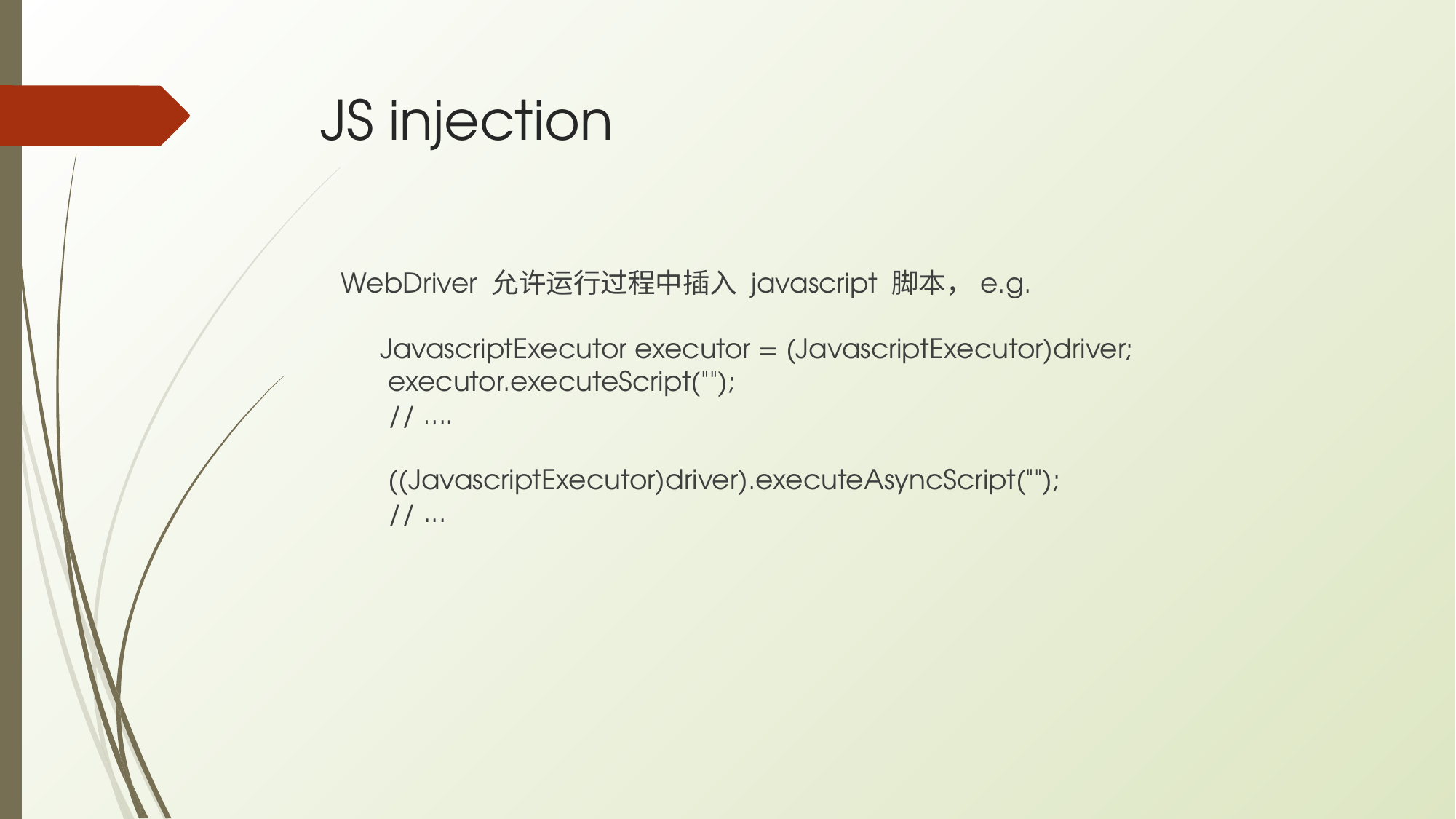

# JS injection
 WebDriver 允许运行过程中插入 javascript 脚本，e.g.

JavascriptExecutor executor = (JavascriptExecutor)driver;
executor.executeScript("");
// ….

((JavascriptExecutor)driver).executeAsyncScript("");
// ...